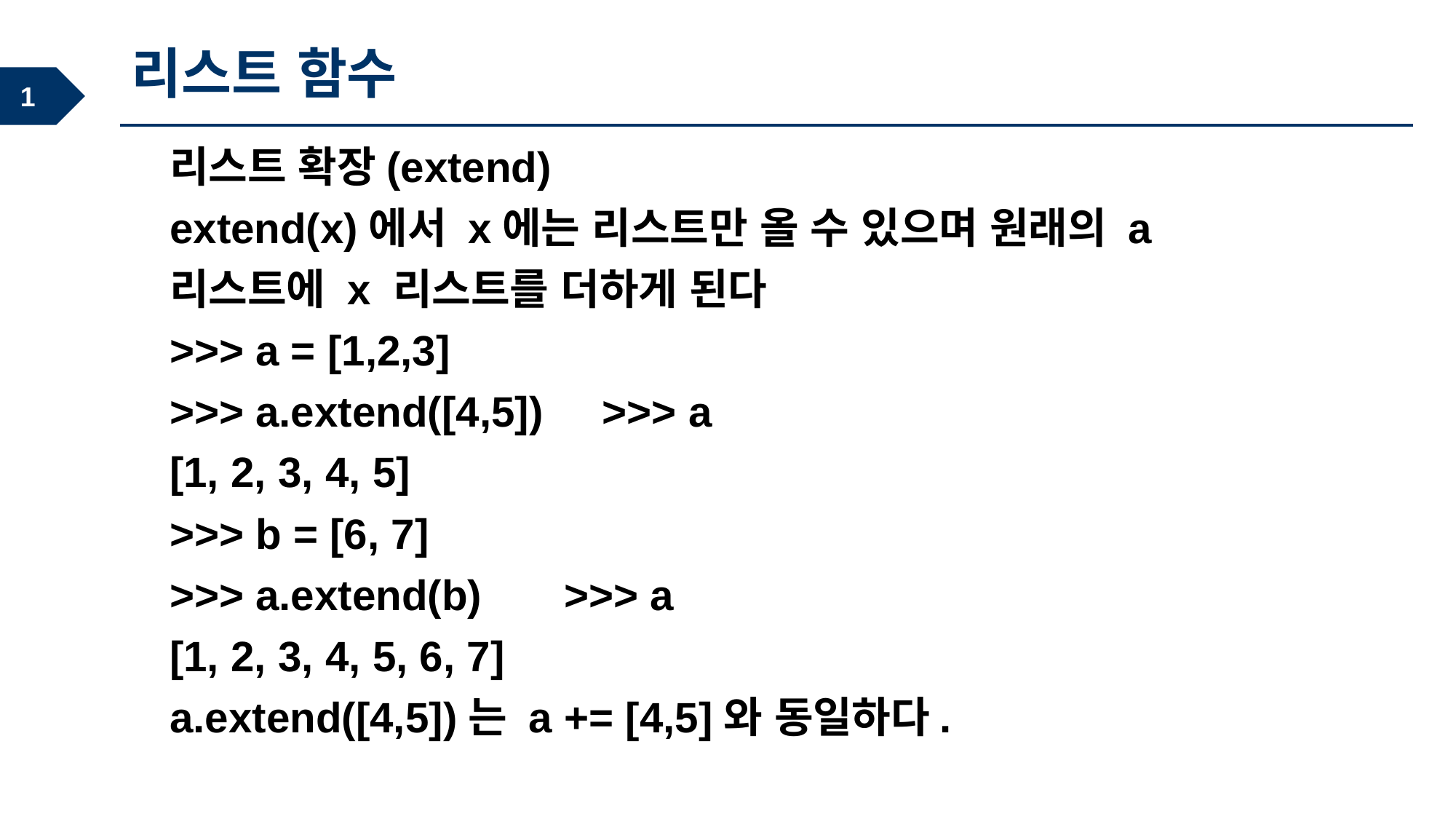

리스트 함수
리스트 확장(extend)
extend(x)에서 x에는 리스트만 올 수 있으며 원래의 a 리스트에 x 리스트를 더하게 된다
>>> a = [1,2,3]
>>> a.extend([4,5])     >>> a
[1, 2, 3, 4, 5]
>>> b = [6, 7]
>>> a.extend(b)       >>> a
[1, 2, 3, 4, 5, 6, 7]
a.extend([4,5])는 a += [4,5]와 동일하다.